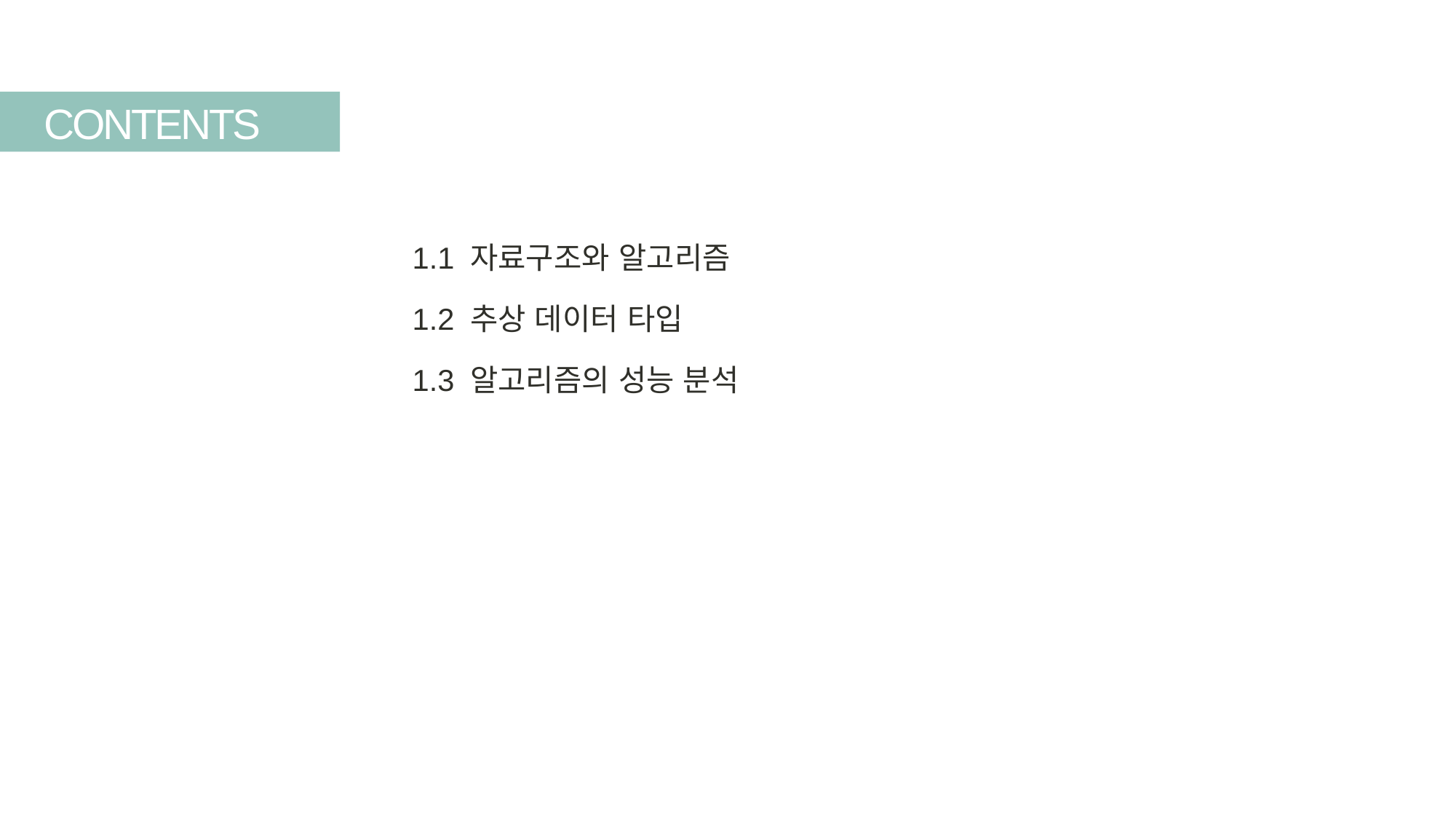

CONTENTS

1.1 자료구조와 알고리즘
1.2 추상 데이터 타입
1.3 알고리즘의 성능 분석